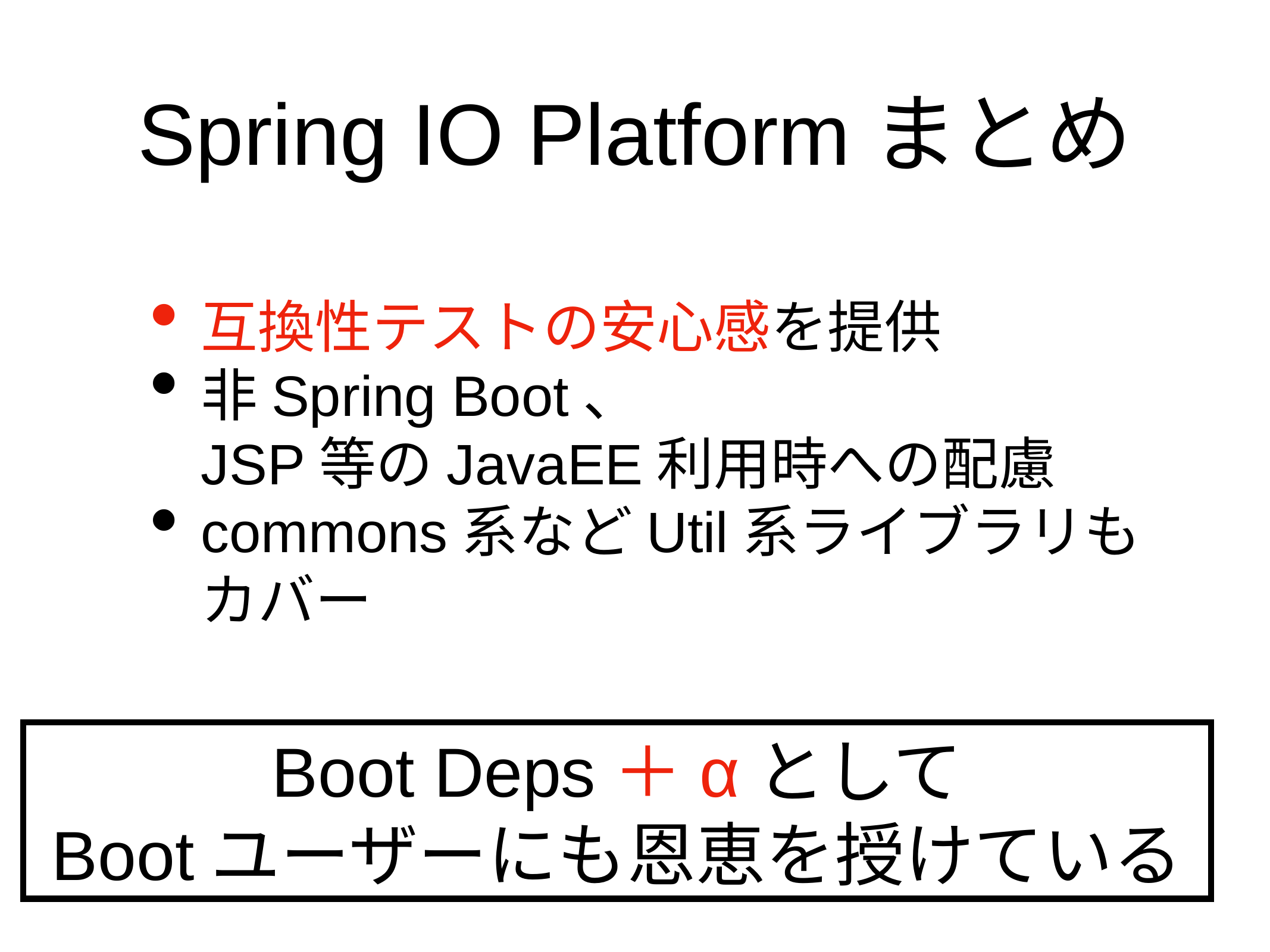

# Spring IO Platformまとめ
互換性テストの安心感を提供
非Spring Boot、
JSP等のJavaEE利用時への配慮
commons系などUtil系ライブラリもカバー
Boot Deps＋αとして
Bootユーザーにも恩恵を授けている